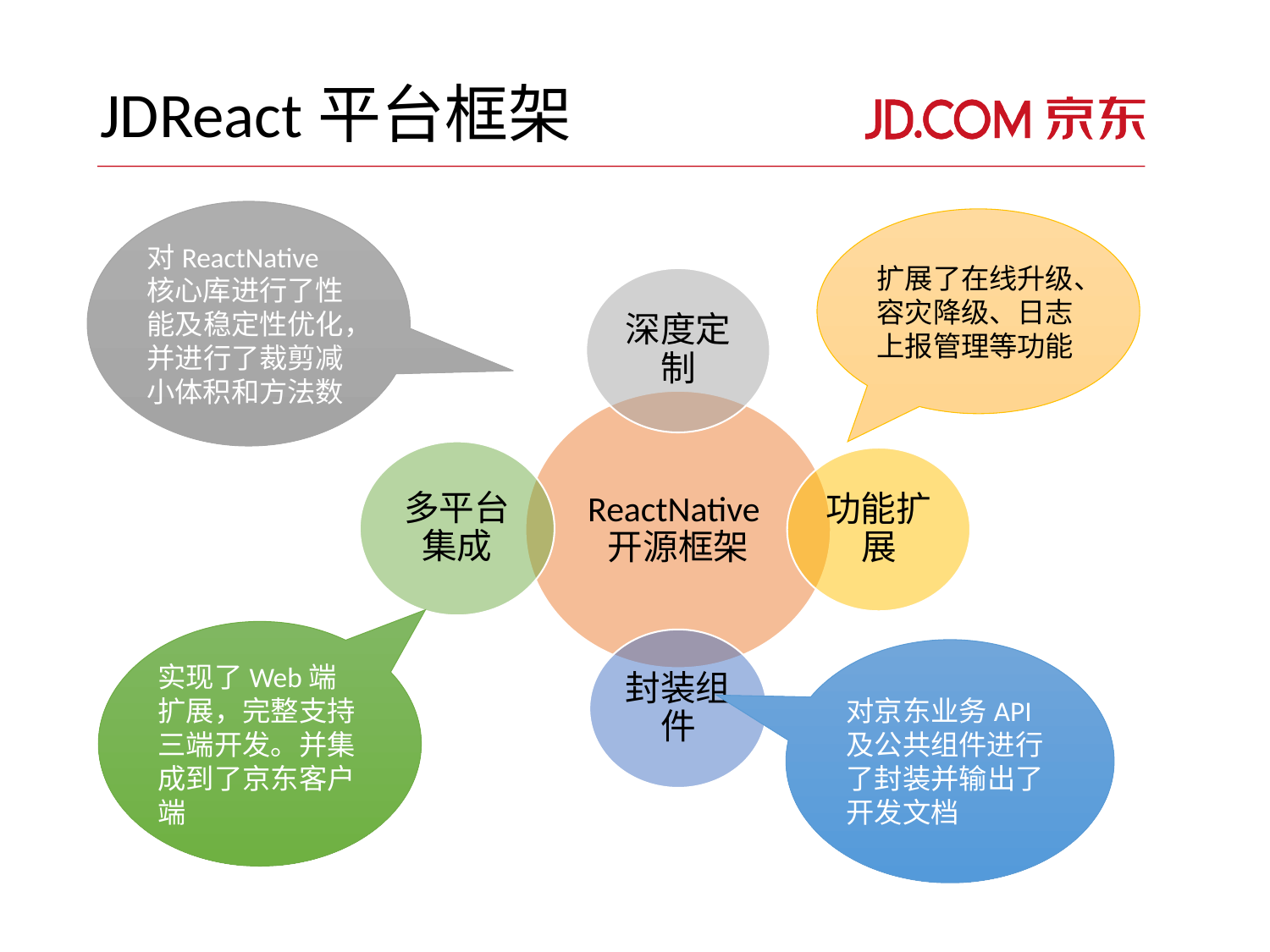

# JDReact平台框架
对ReactNative核心库进行了性能及稳定性优化，并进行了裁剪减小体积和方法数
扩展了在线升级、容灾降级、日志上报管理等功能

ReactNative开源框架
深度定制
功能扩展
封装组件
多平台集成
实现了Web端扩展，完整支持三端开发。并集成到了京东客户端
对京东业务API及公共组件进行了封装并输出了开发文档